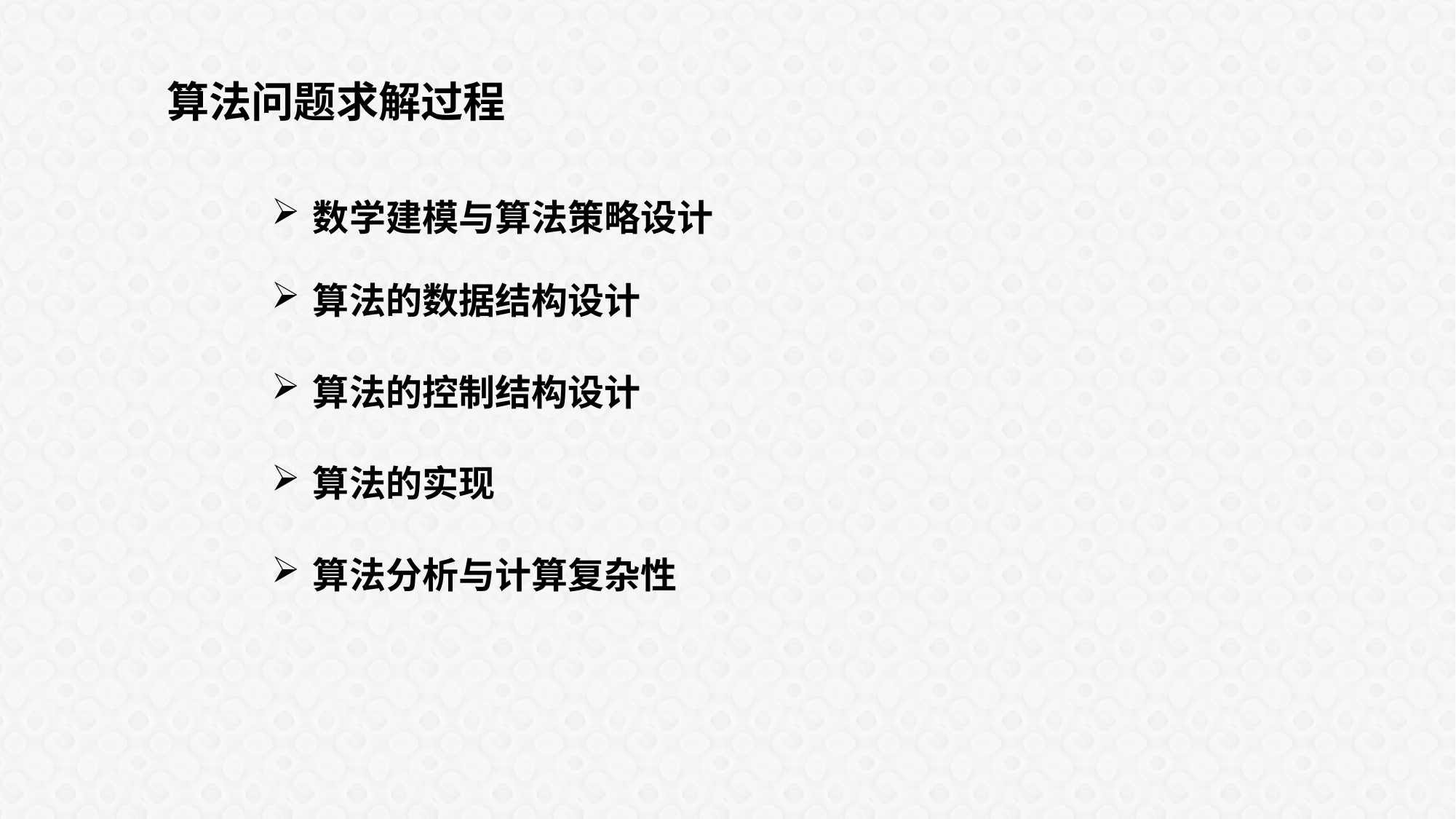

算法问题求解过程
数学建模与算法策略设计
算法的数据结构设计
算法的控制结构设计
算法的实现
算法分析与计算复杂性